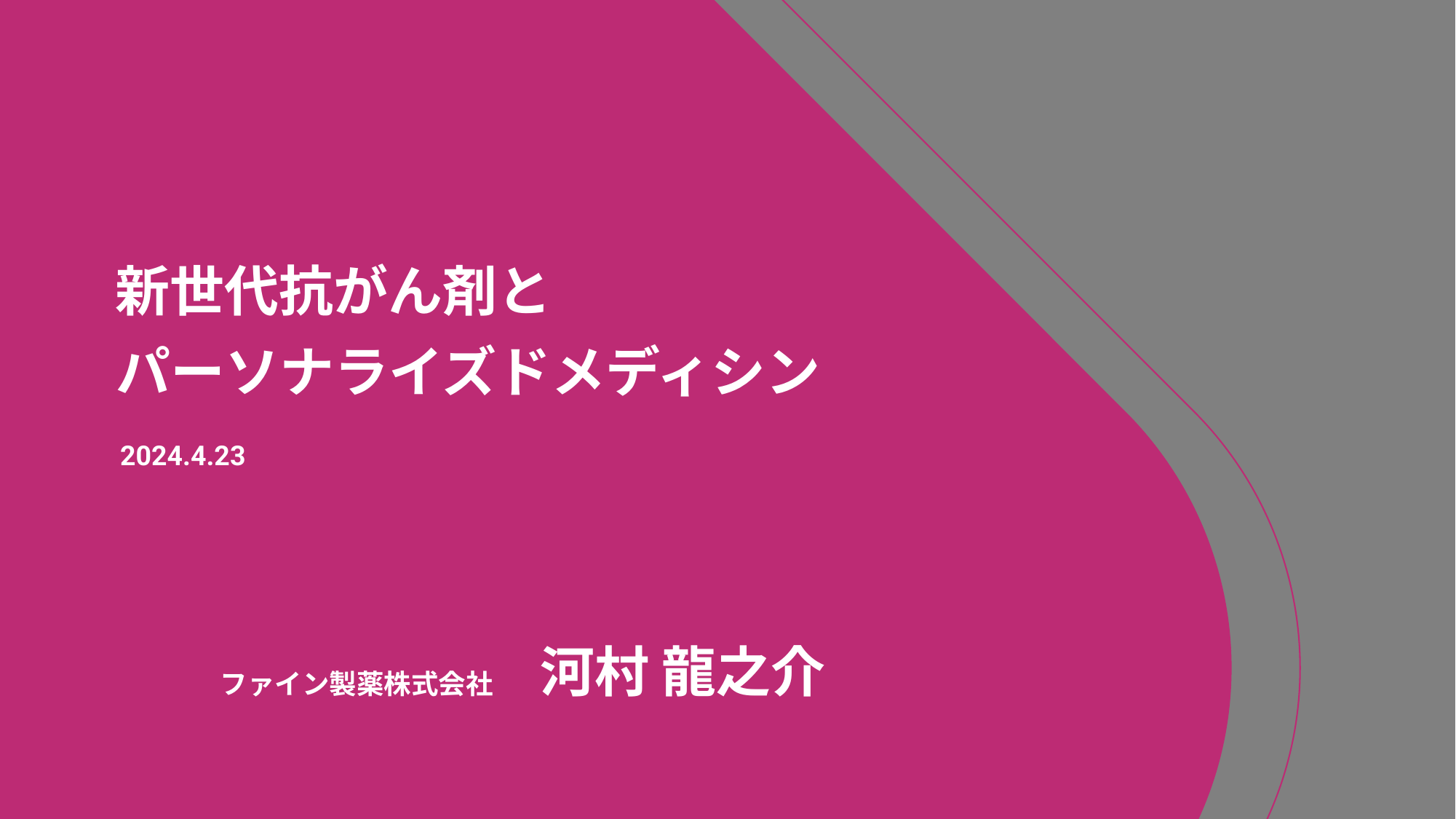

新世代抗がん剤と
パーソナライズドメディシン
2024.4.23
河村 龍之介
ファイン製薬株式会社